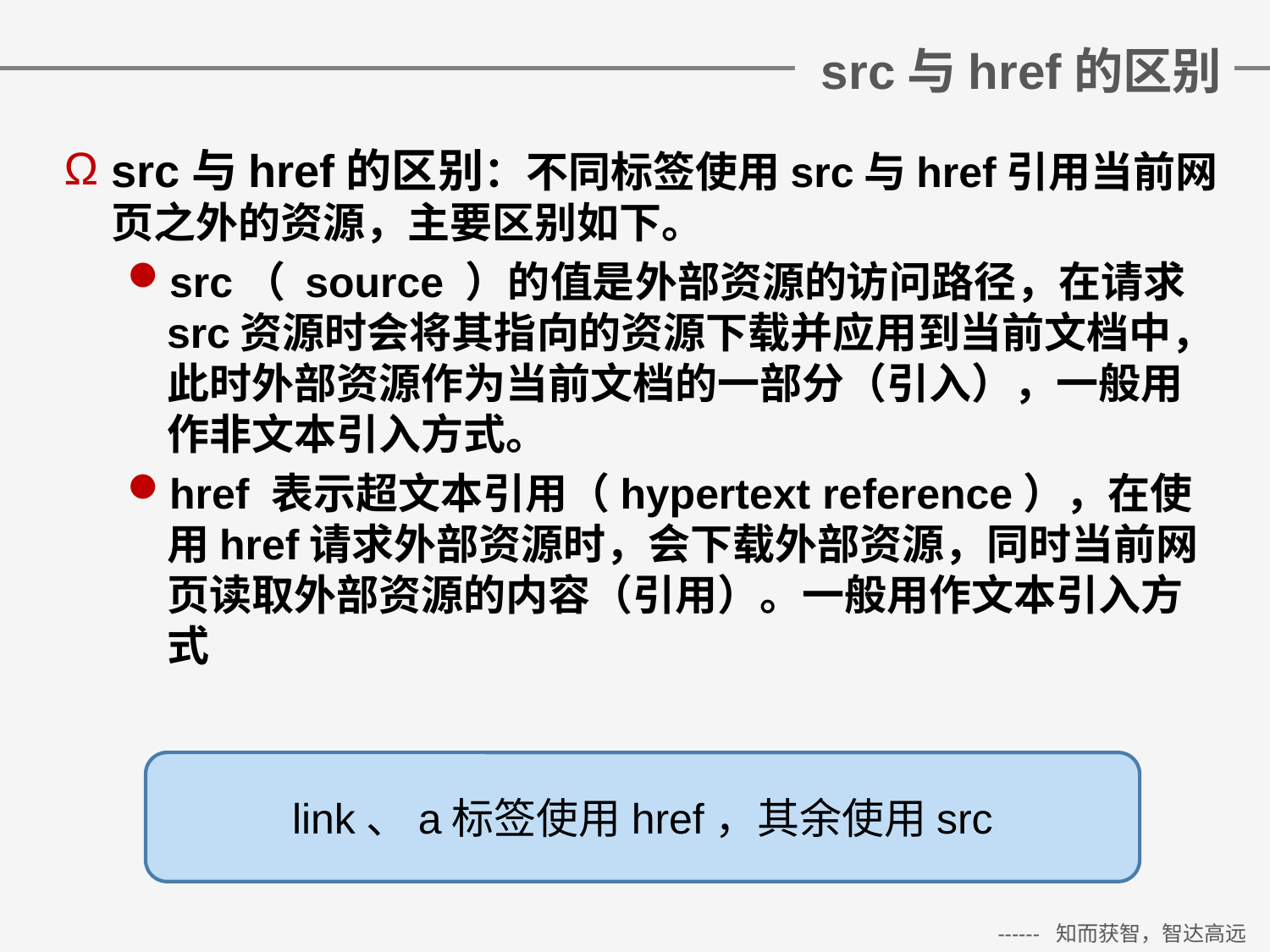

# src与href的区别
src与href的区别：不同标签使用src与href引用当前网页之外的资源，主要区别如下。
src（ source ）的值是外部资源的访问路径，在请求src资源时会将其指向的资源下载并应用到当前文档中，此时外部资源作为当前文档的一部分（引入），一般用作非文本引入方式。
href 表示超文本引用（hypertext reference），在使用href请求外部资源时，会下载外部资源，同时当前网页读取外部资源的内容（引用）。一般用作文本引入方式

link、a标签使用href，其余使用src